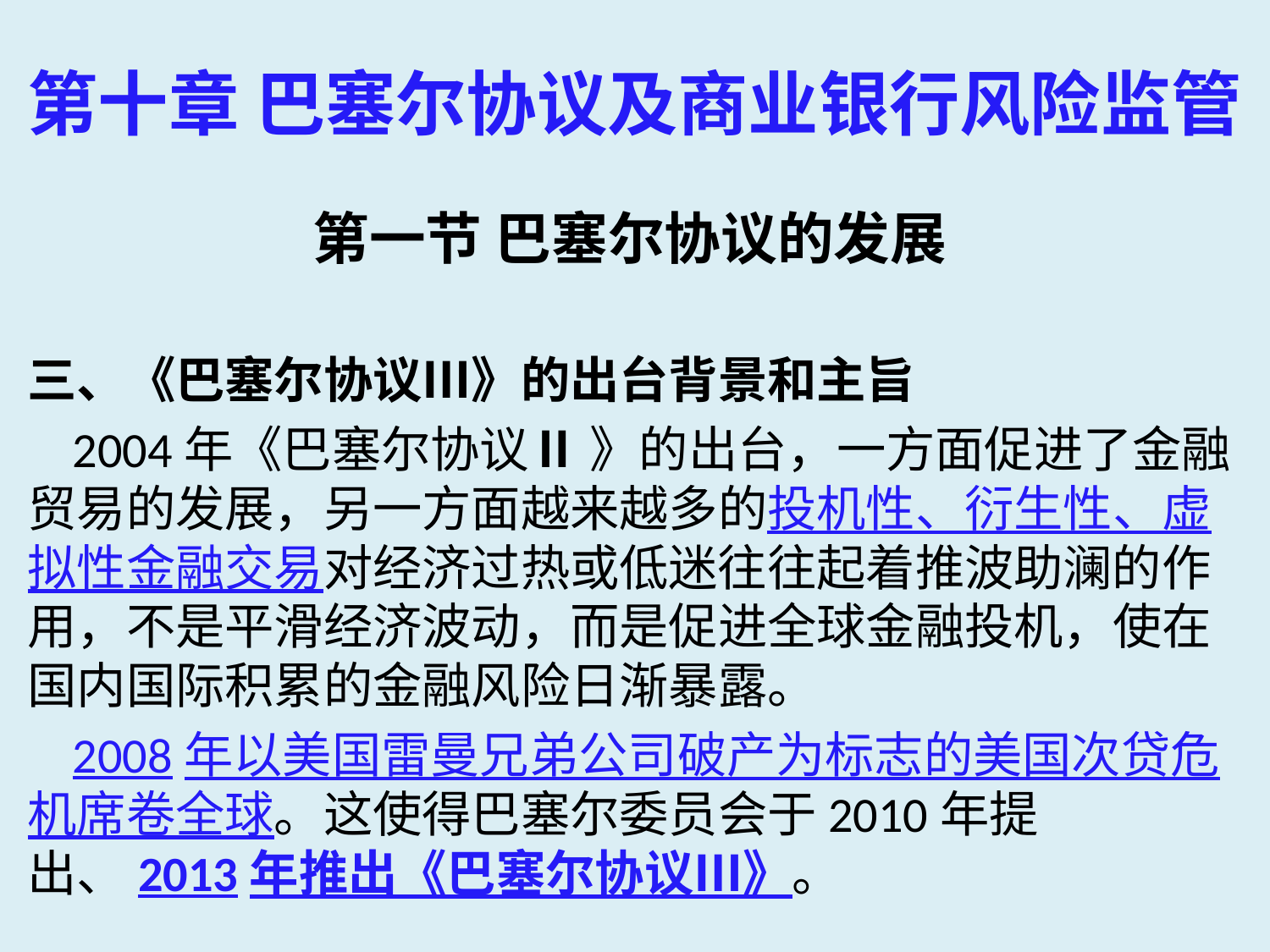

# 第十章 巴塞尔协议及商业银行风险监管
第一节 巴塞尔协议的发展

三、《巴塞尔协议Ⅲ》的出台背景和主旨
    2004年《巴塞尔协议Ⅱ 》的出台，一方面促进了金融贸易的发展，另一方面越来越多的投机性、衍生性、虚拟性金融交易对经济过热或低迷往往起着推波助澜的作用，不是平滑经济波动，而是促进全球金融投机，使在国内国际积累的金融风险日渐暴露。
    2008年以美国雷曼兄弟公司破产为标志的美国次贷危机席卷全球。这使得巴塞尔委员会于2010年提出、2013年推出《巴塞尔协议Ⅲ》。
8